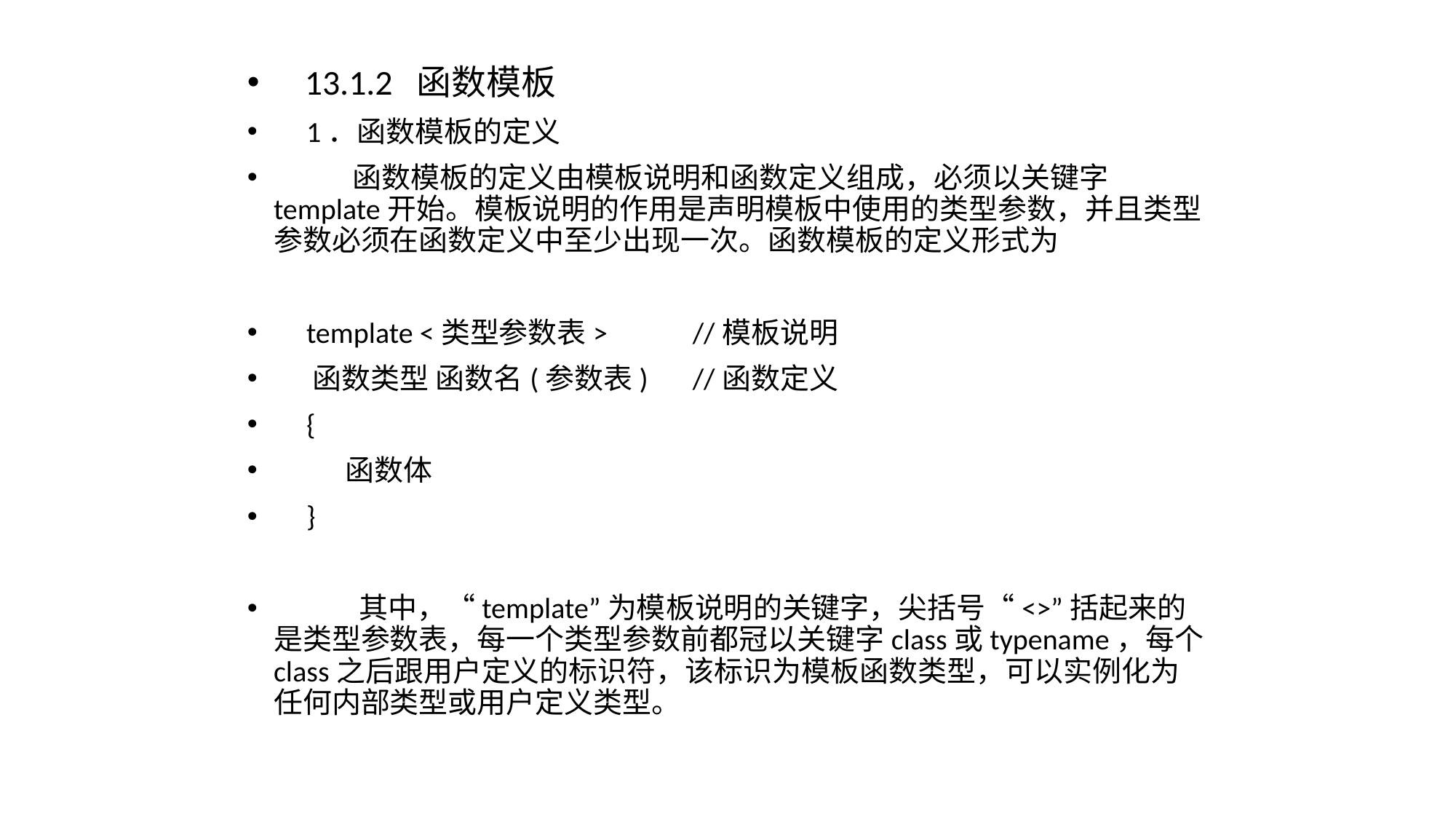

13.1.2  函数模板
     1．函数模板的定义
           函数模板的定义由模板说明和函数定义组成，必须以关键字template开始。模板说明的作用是声明模板中使用的类型参数，并且类型参数必须在函数定义中至少出现一次。函数模板的定义形式为

     template <类型参数表>          	//模板说明
     函数类型 函数名(参数表)      		//函数定义
     {
          函数体
     }

            其中，“template”为模板说明的关键字，尖括号“<>”括起来的是类型参数表，每一个类型参数前都冠以关键字class或typename，每个class之后跟用户定义的标识符，该标识为模板函数类型，可以实例化为任何内部类型或用户定义类型。